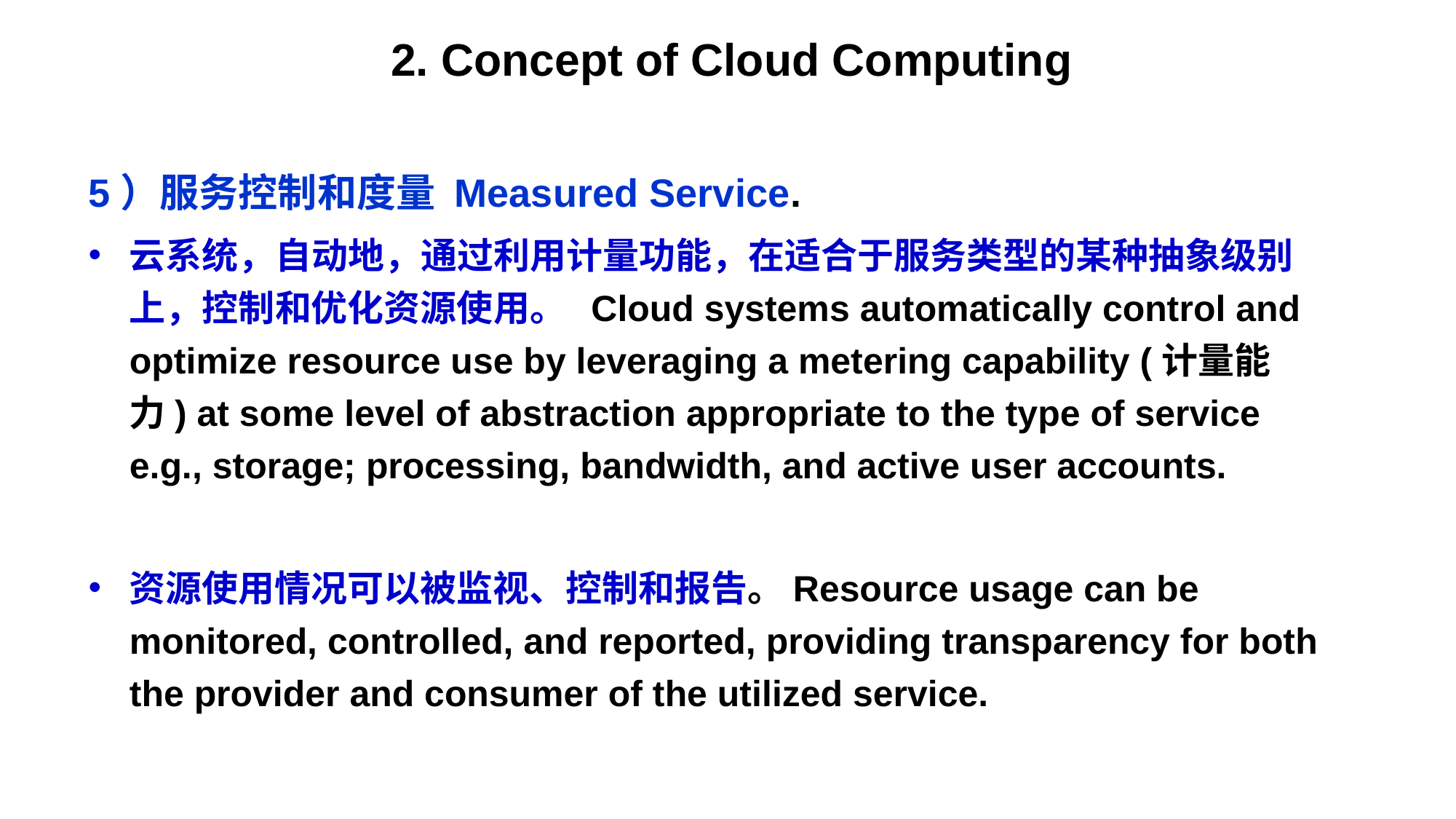

2. Concept of Cloud Computing
5）服务控制和度量 Measured Service.
云系统，自动地，通过利用计量功能，在适合于服务类型的某种抽象级别上，控制和优化资源使用。  Cloud systems automatically control and optimize resource use by leveraging a metering capability (计量能力) at some level of abstraction appropriate to the type of service e.g., storage; processing, bandwidth, and active user accounts.

资源使用情况可以被监视、控制和报告。Resource usage can be monitored, controlled, and reported, providing transparency for both the provider and consumer of the utilized service.